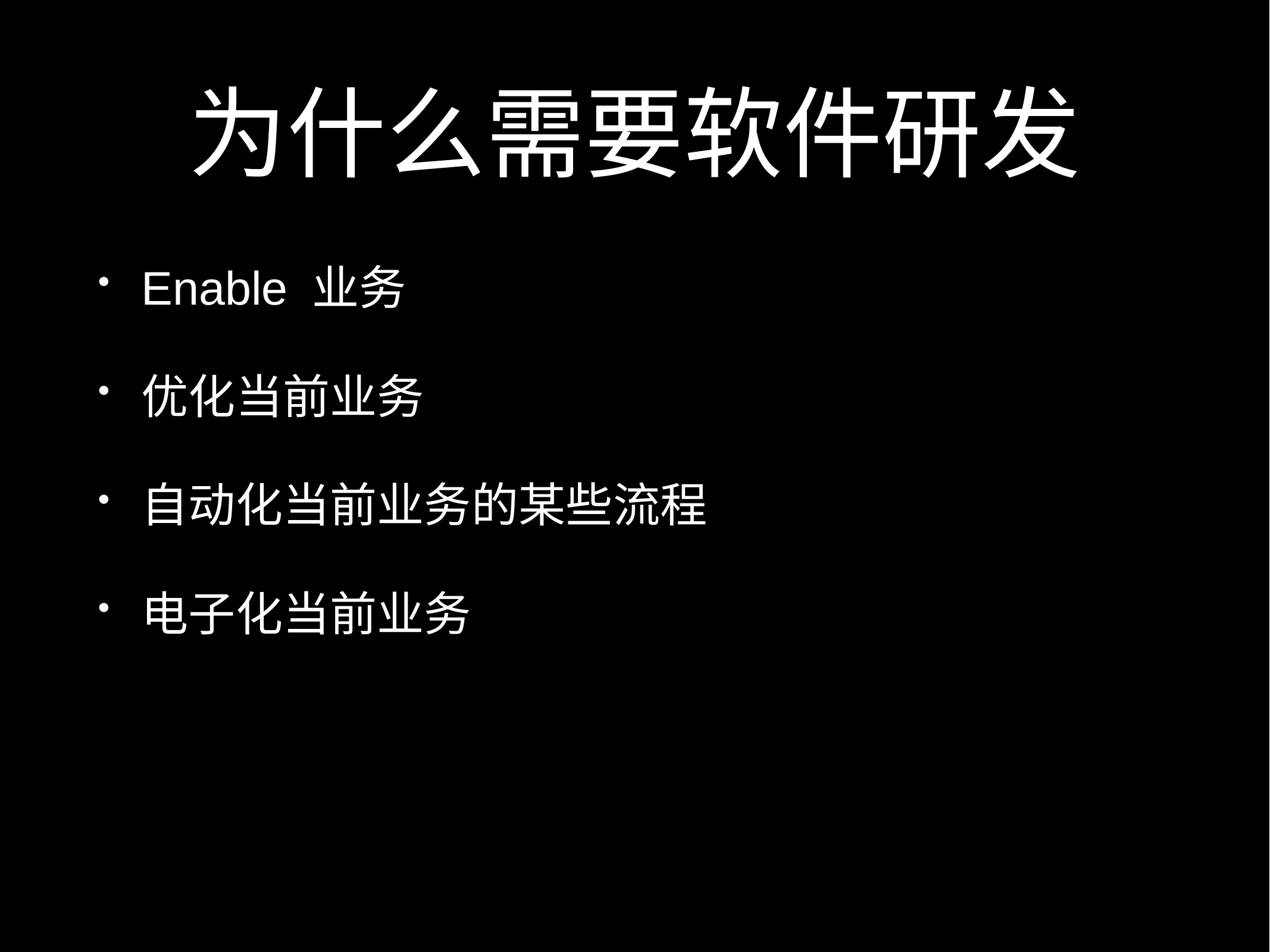

# 为什么需要软件研发
Enable 业务
优化当前业务
自动化当前业务的某些流程
电子化当前业务